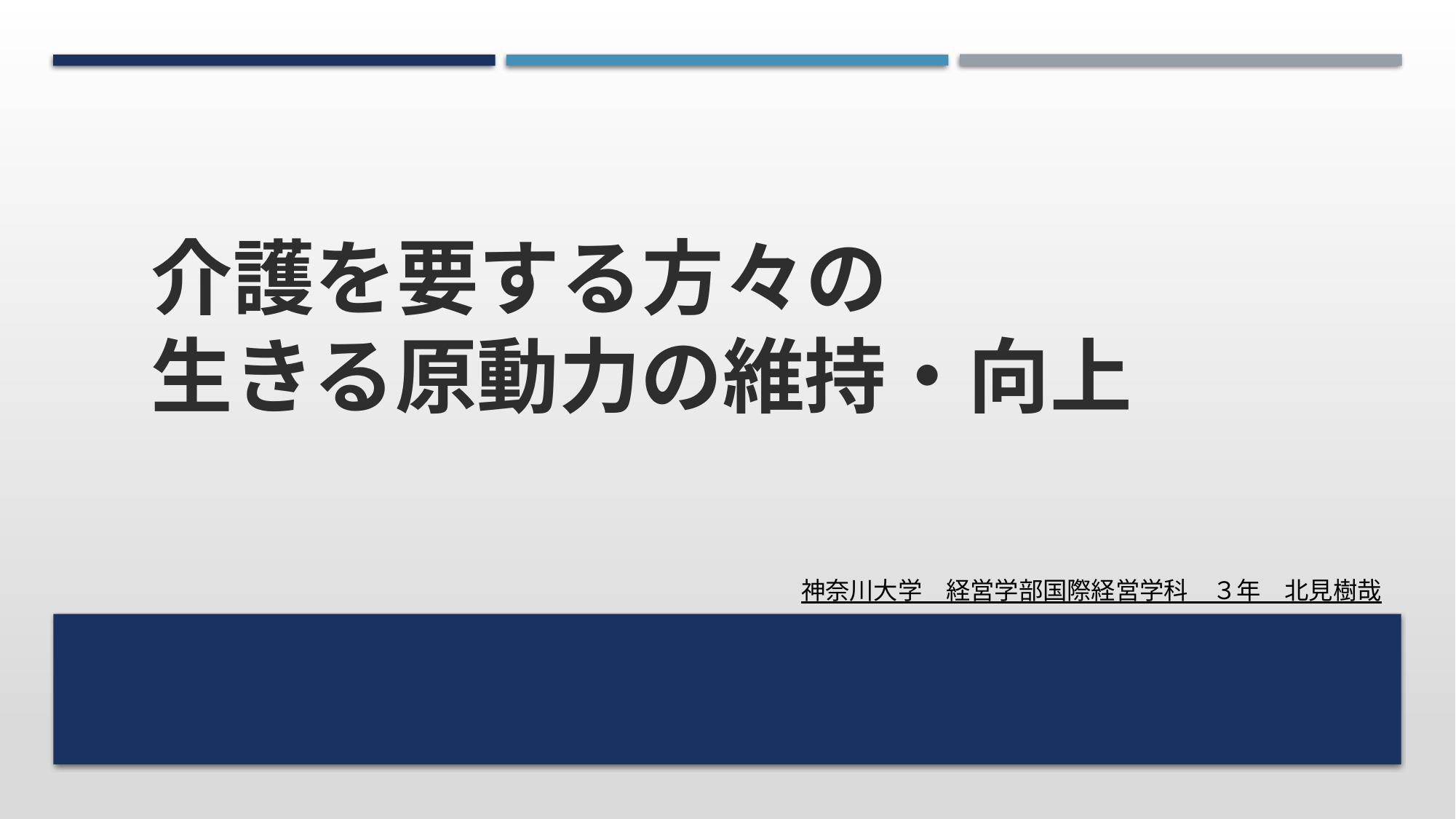

# 介護を要する方々の 生きる原動力の維持・向上
神奈川大学　経営学部国際経営学科　３年　北見樹哉